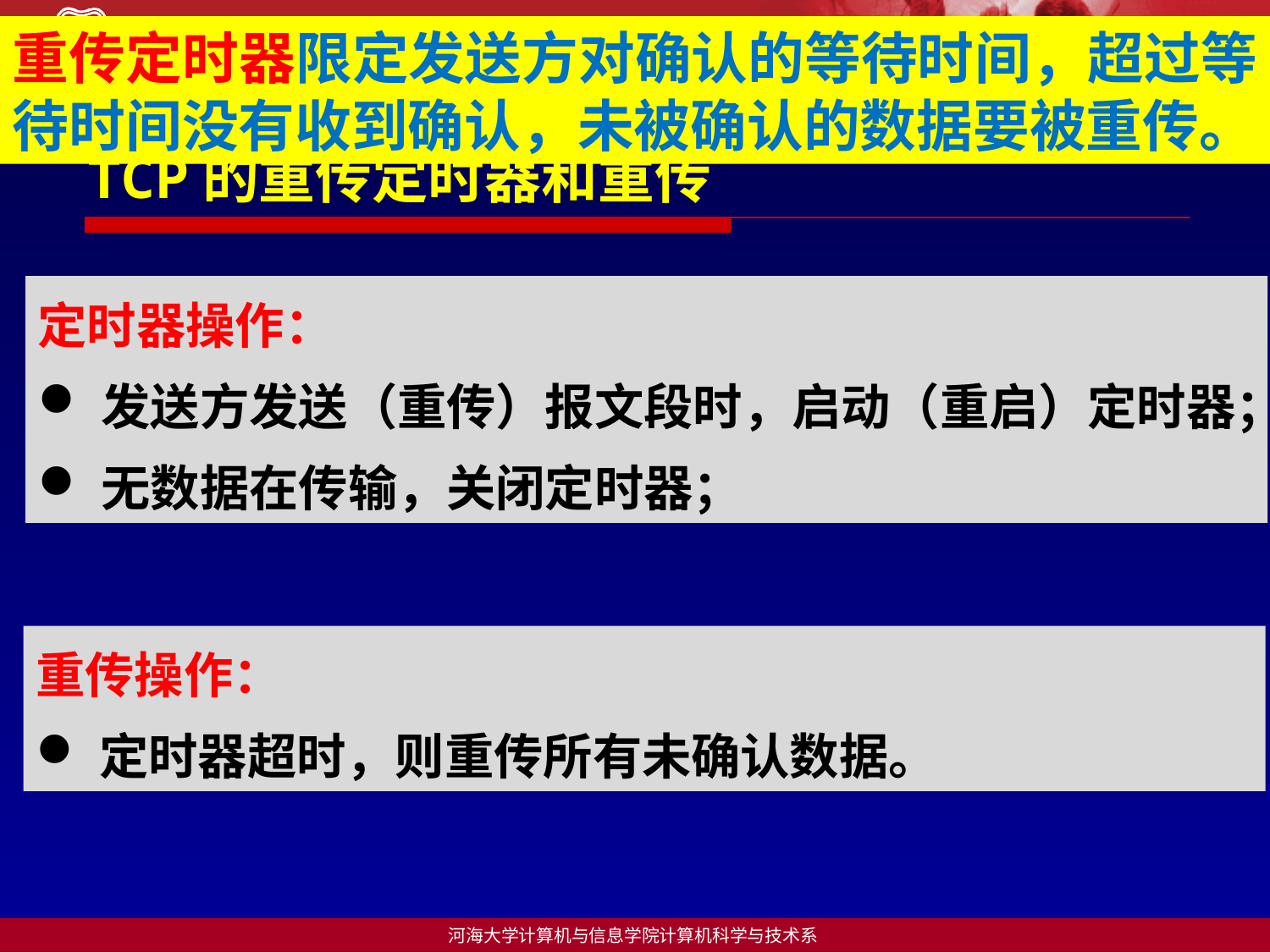

重传定时器限定发送方对确认的等待时间，超过等待时间没有收到确认，未被确认的数据要被重传。
TCP的重传定时器和重传
定时器操作：
发送方发送（重传）报文段时，启动（重启）定时器；
无数据在传输，关闭定时器；
重传操作：
定时器超时，则重传所有未确认数据。